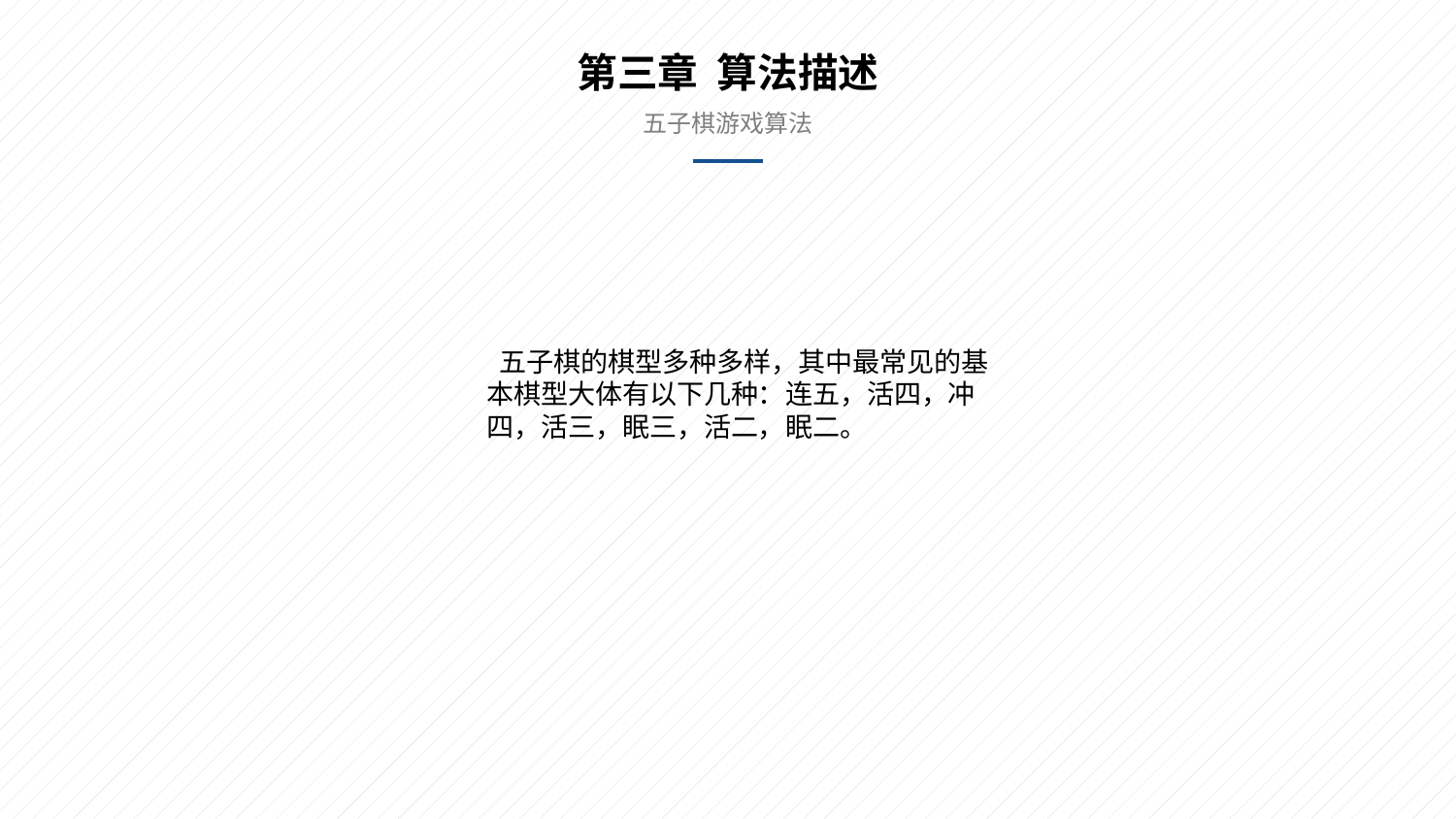

第三章  算法描述
五子棋游戏算法
 五子棋的棋型多种多样，其中最常见的基本棋型大体有以下几种：连五，活四，冲四，活三，眠三，活二，眠二。